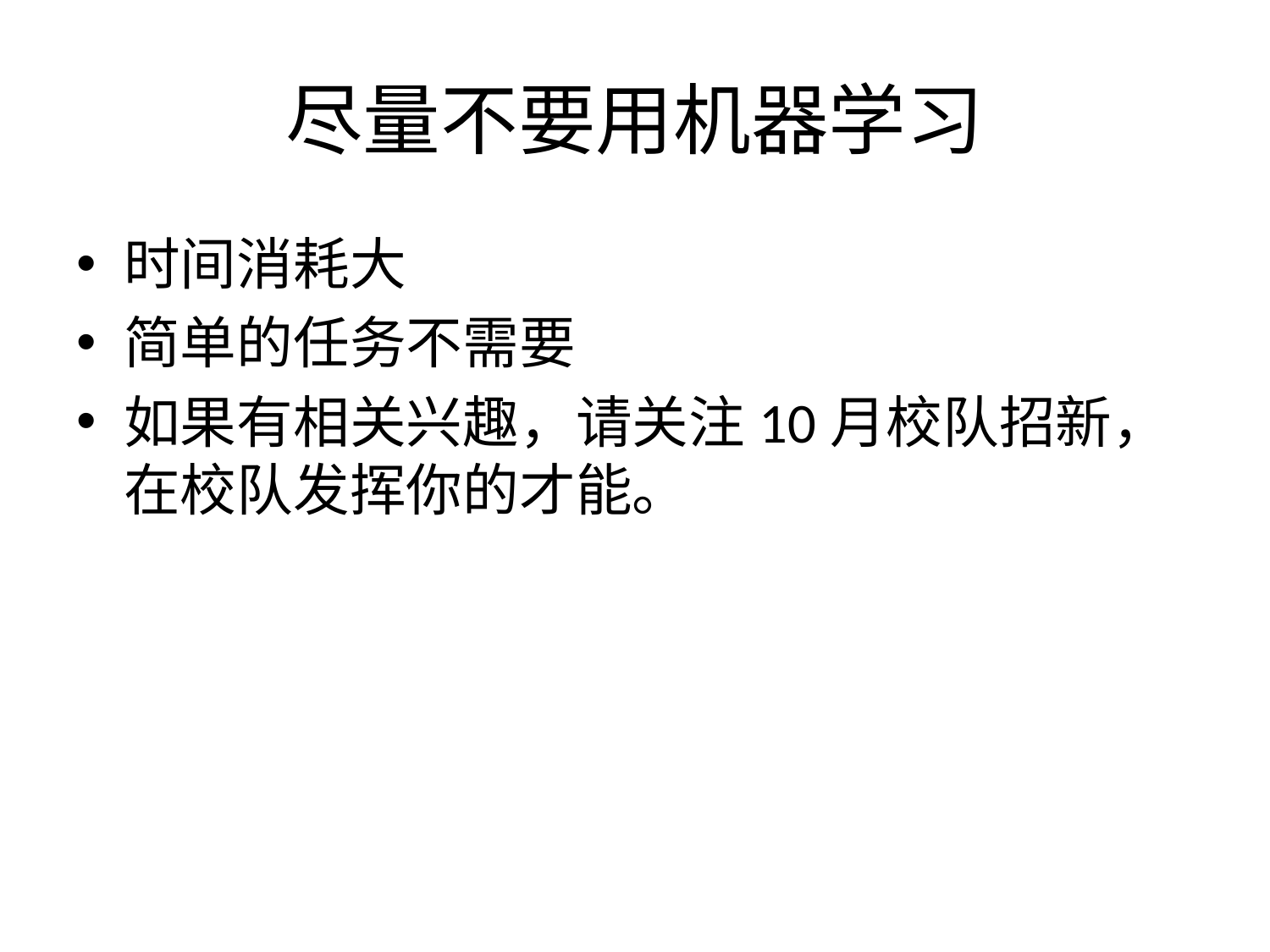

# 尽量不要用机器学习
时间消耗大
简单的任务不需要
如果有相关兴趣，请关注10月校队招新，在校队发挥你的才能。